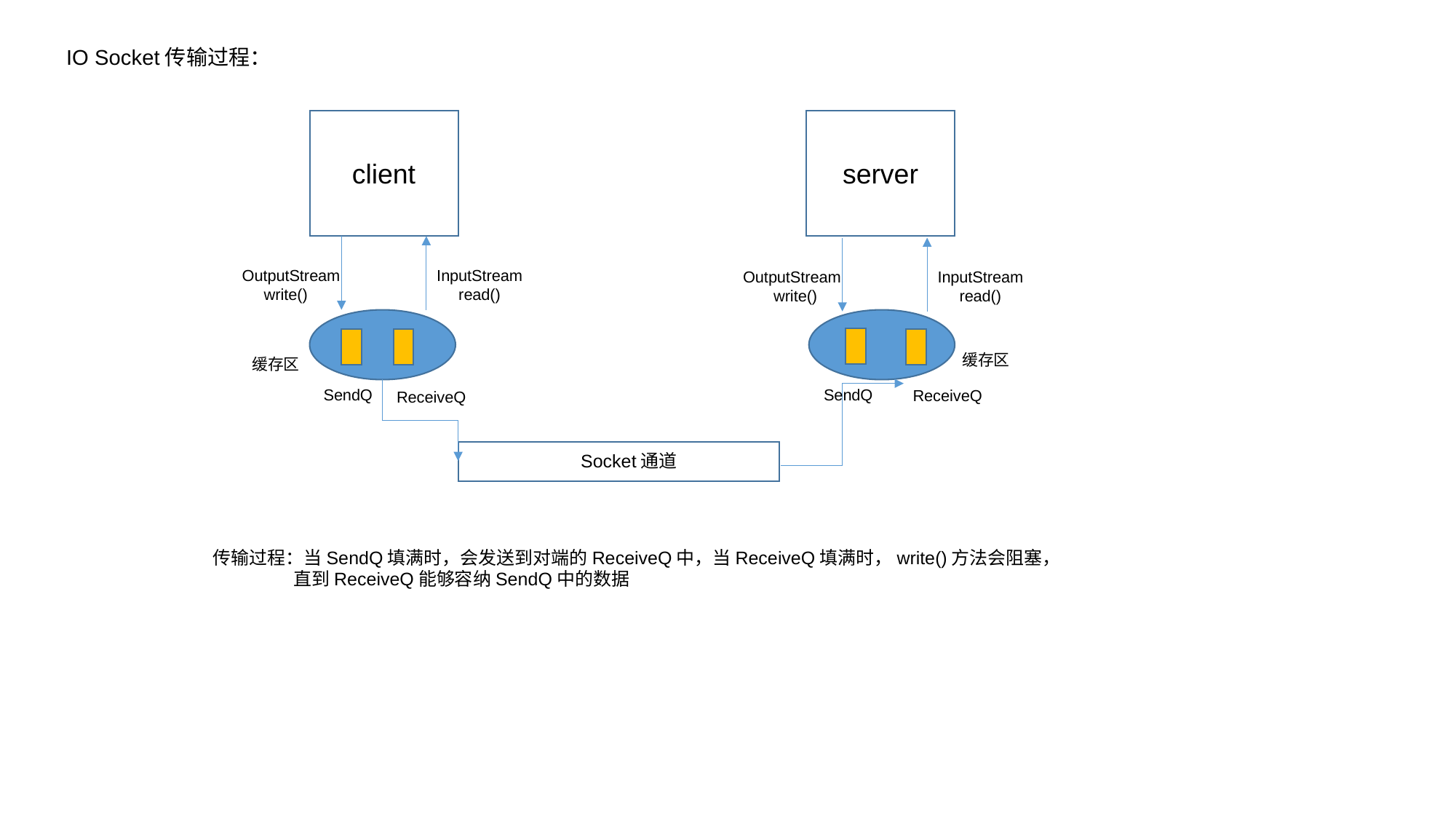

IO Socket传输过程：

client
server
OutputStream
     write()
InputStream
     read()
OutputStream
       write()
InputStream
     read()

缓存区
缓存区
SendQ
SendQ
ReceiveQ
ReceiveQ

Socket通道
传输过程：当SendQ填满时，会发送到对端的ReceiveQ中，当ReceiveQ填满时，write()方法会阻塞，
                   直到ReceiveQ能够容纳SendQ中的数据